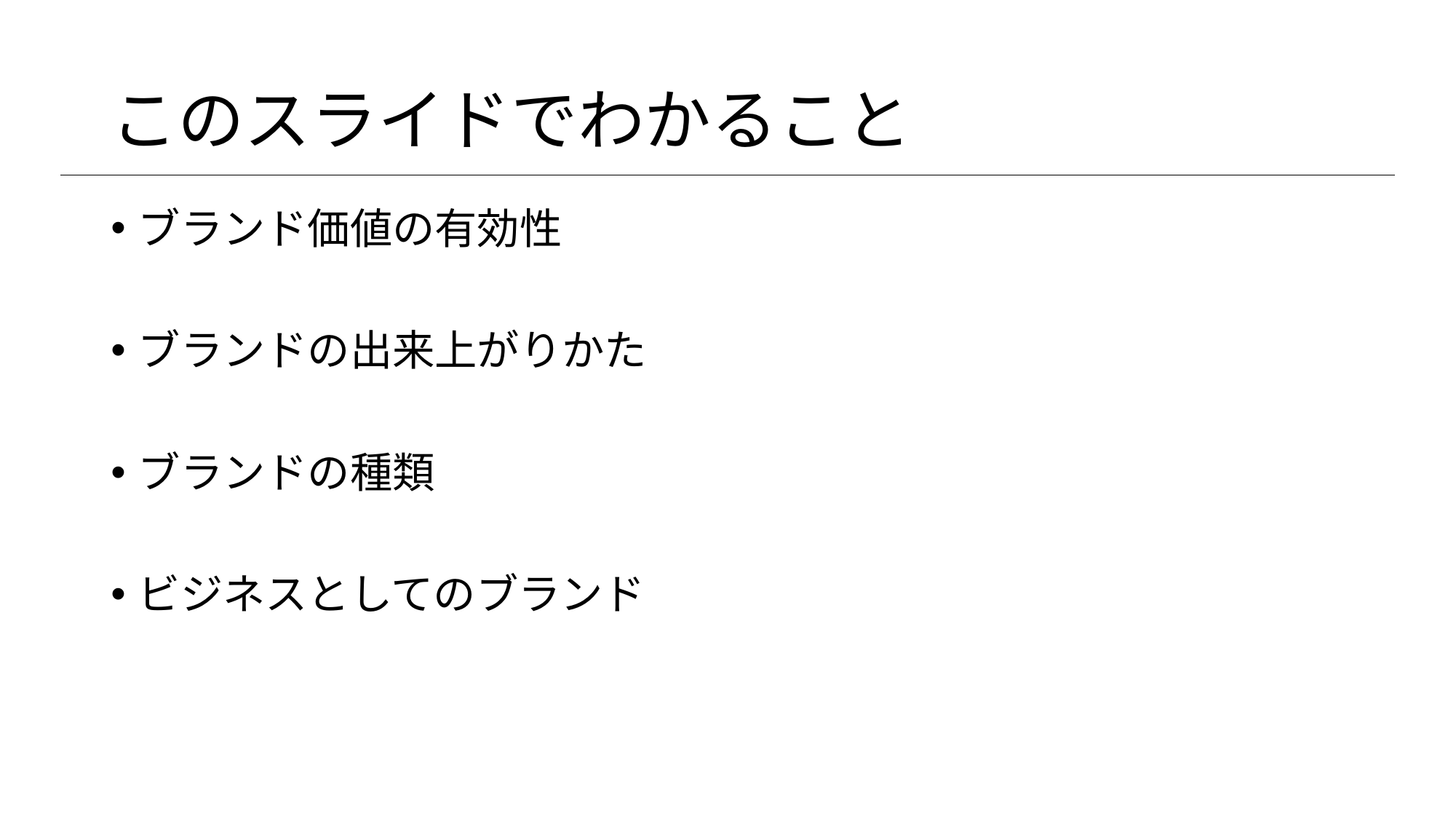

# このスライドでわかること
ブランド価値の有効性

ブランドの出来上がりかた

ブランドの種類

ビジネスとしてのブランド